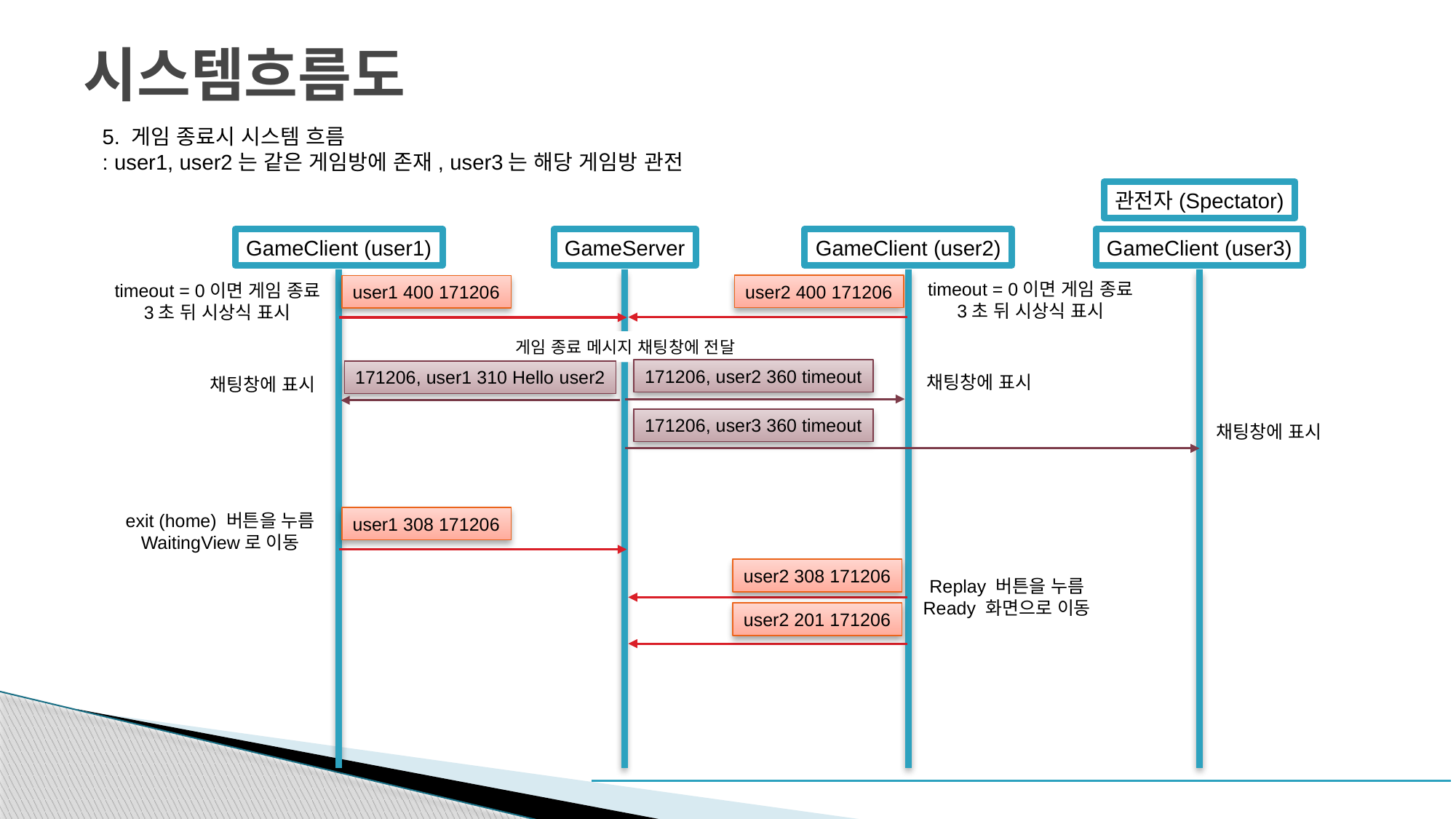

# 시스템흐름도
5. 게임 종료시 시스템 흐름
: user1, user2는 같은 게임방에 존재, user3는 해당 게임방 관전
관전자(Spectator)
GameClient (user1)
GameClient (user2)
GameClient (user3)
GameServer
timeout = 0이면 게임 종료
3초 뒤 시상식 표시
timeout = 0이면 게임 종료
3초 뒤 시상식 표시
user2 400 171206
user1 400 171206
게임 종료 메시지 채팅창에 전달
171206, user2 360 timeout
171206, user1 310 Hello user2
채팅창에 표시
채팅창에 표시
171206, user3 360 timeout
채팅창에 표시
exit (home) 버튼을 누름
WaitingView로 이동
user1 308 171206
user2 308 171206
Replay 버튼을 누름
Ready 화면으로 이동
user2 201 171206